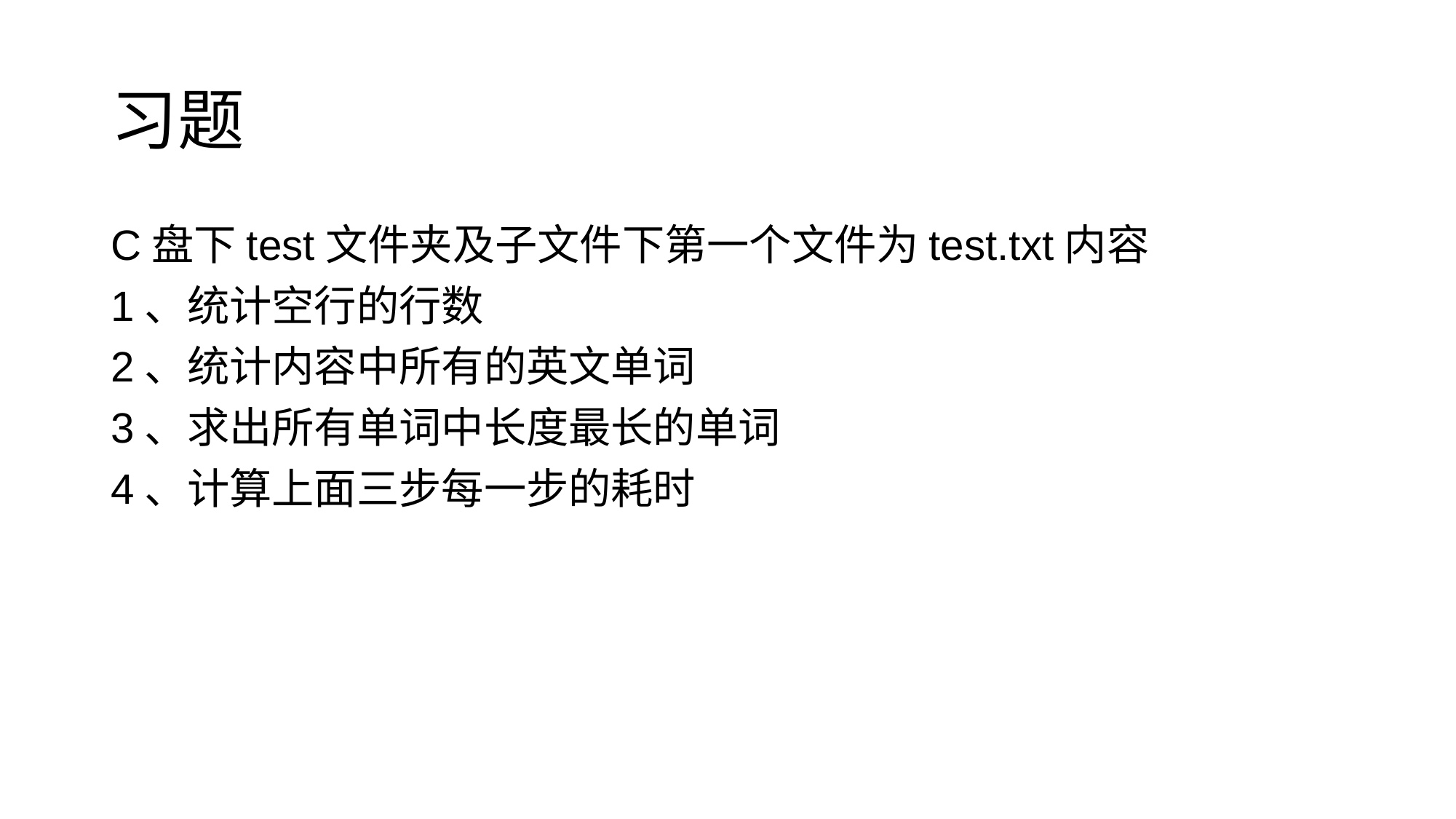

# 习题
C盘下test文件夹及子文件下第一个文件为test.txt内容
1、统计空行的行数
2、统计内容中所有的英文单词
3、求出所有单词中长度最长的单词
4、计算上面三步每一步的耗时